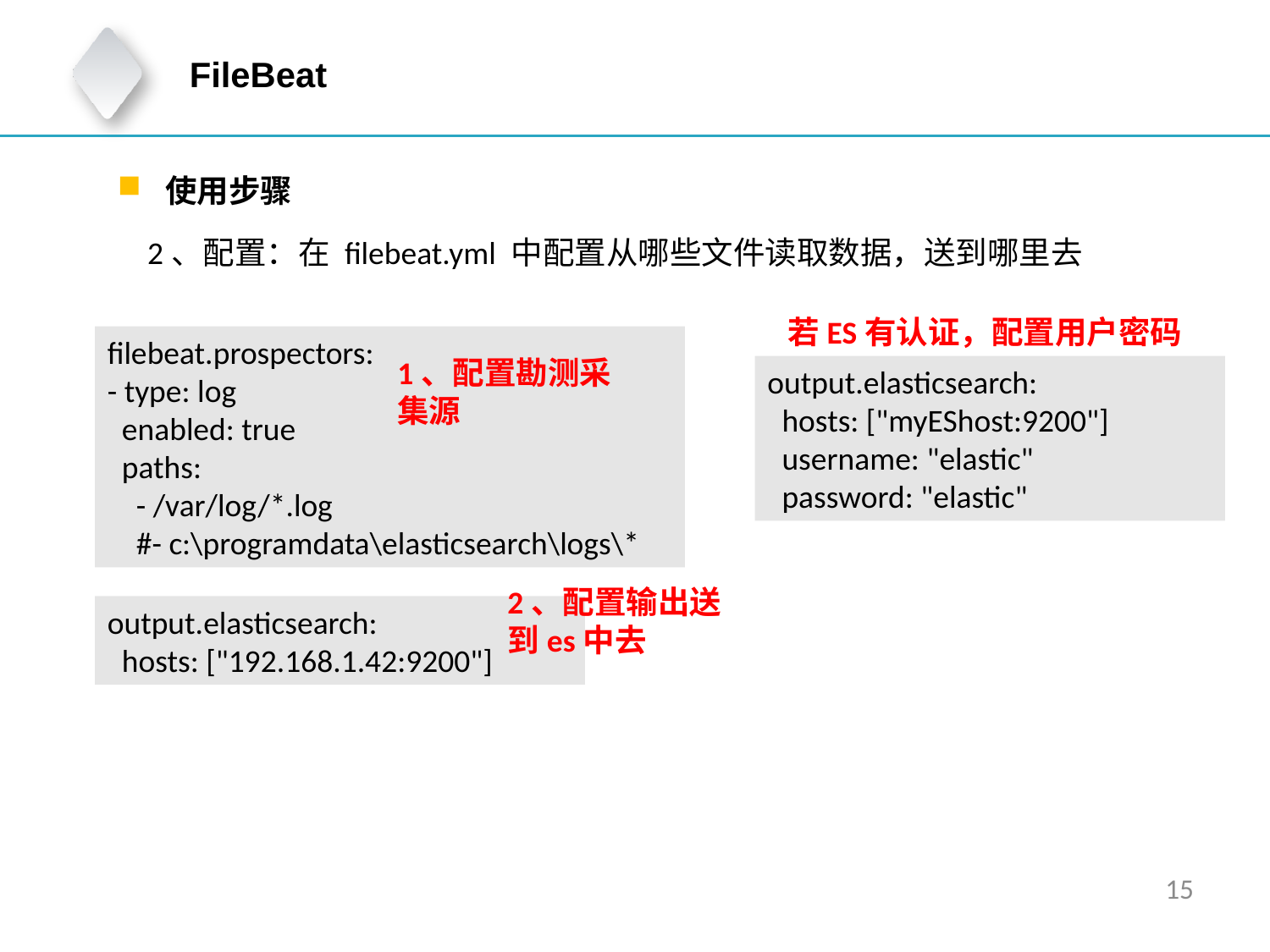

FileBeat
使用步骤
2、配置：在 filebeat.yml 中配置从哪些文件读取数据，送到哪里去

若ES有认证，配置用户密码
filebeat.prospectors:
- type: log
  enabled: true
  paths:
    - /var/log/*.log
    #- c:\programdata\elasticsearch\logs\*
1、配置勘测采集源
output.elasticsearch:
  hosts: ["myEShost:9200"]
  username: "elastic"
  password: "elastic"
2、配置输出送到es中去
output.elasticsearch:
  hosts: ["192.168.1.42:9200"]
15